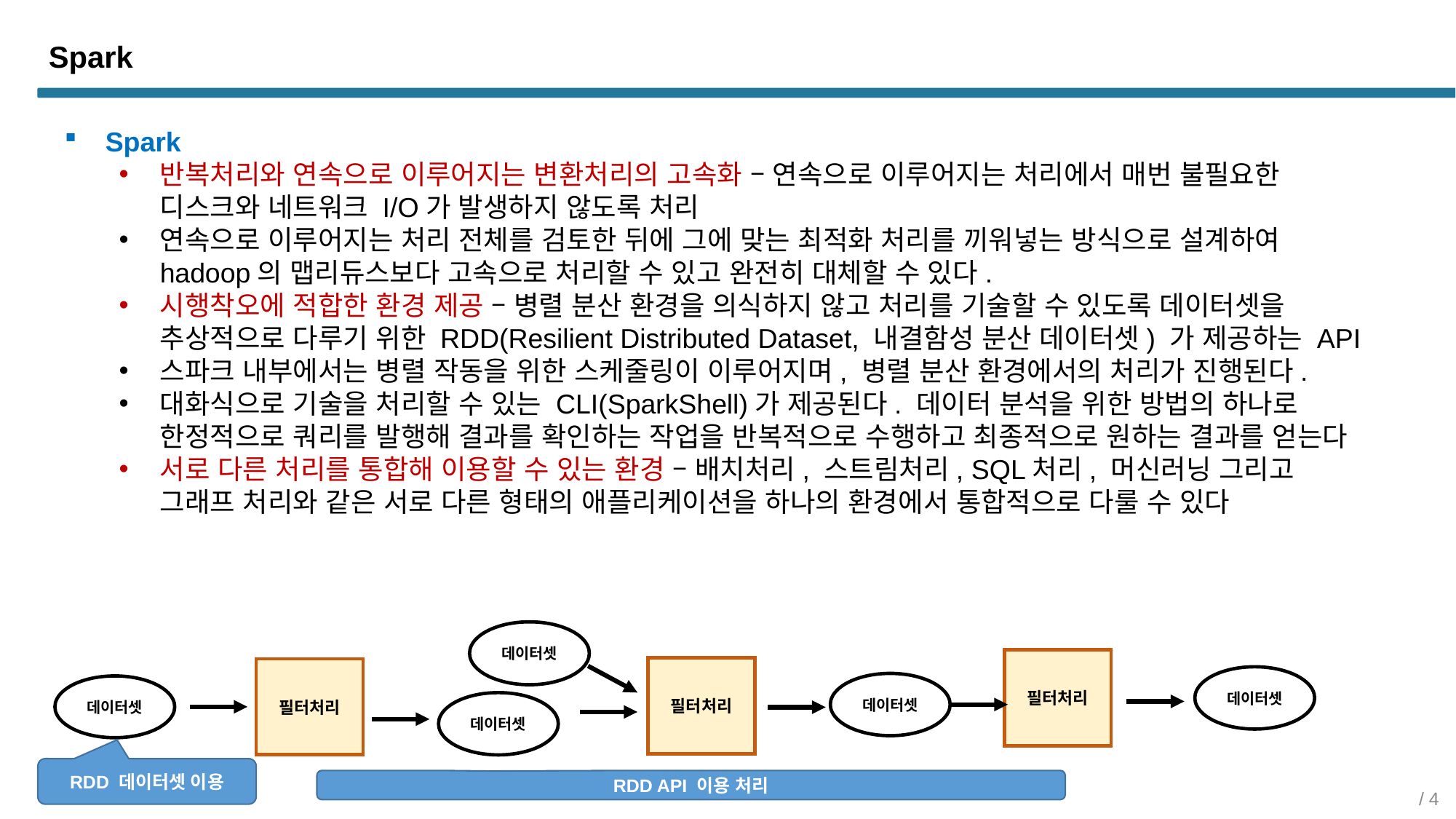

Spark
Spark
반복처리와 연속으로 이루어지는 변환처리의 고속화 – 연속으로 이루어지는 처리에서 매번 불필요한 디스크와 네트워크 I/O가 발생하지 않도록 처리
연속으로 이루어지는 처리 전체를 검토한 뒤에 그에 맞는 최적화 처리를 끼워넣는 방식으로 설계하여 hadoop의 맵리듀스보다 고속으로 처리할 수 있고 완전히 대체할 수 있다.
시행착오에 적합한 환경 제공 – 병렬 분산 환경을 의식하지 않고 처리를 기술할 수 있도록 데이터셋을 추상적으로 다루기 위한 RDD(Resilient Distributed Dataset, 내결함성 분산 데이터셋) 가 제공하는 API
스파크 내부에서는 병렬 작동을 위한 스케줄링이 이루어지며, 병렬 분산 환경에서의 처리가 진행된다.
대화식으로 기술을 처리할 수 있는 CLI(SparkShell)가 제공된다. 데이터 분석을 위한 방법의 하나로 한정적으로 쿼리를 발행해 결과를 확인하는 작업을 반복적으로 수행하고 최종적으로 원하는 결과를 얻는다
서로 다른 처리를 통합해 이용할 수 있는 환경 – 배치처리, 스트림처리, SQL처리, 머신러닝 그리고 그래프 처리와 같은 서로 다른 형태의 애플리케이션을 하나의 환경에서 통합적으로 다룰 수 있다
데이터셋
필터처리
필터처리
필터처리
데이터셋
데이터셋
데이터셋
데이터셋
RDD 데이터셋 이용
RDD API 이용 처리
/ 4